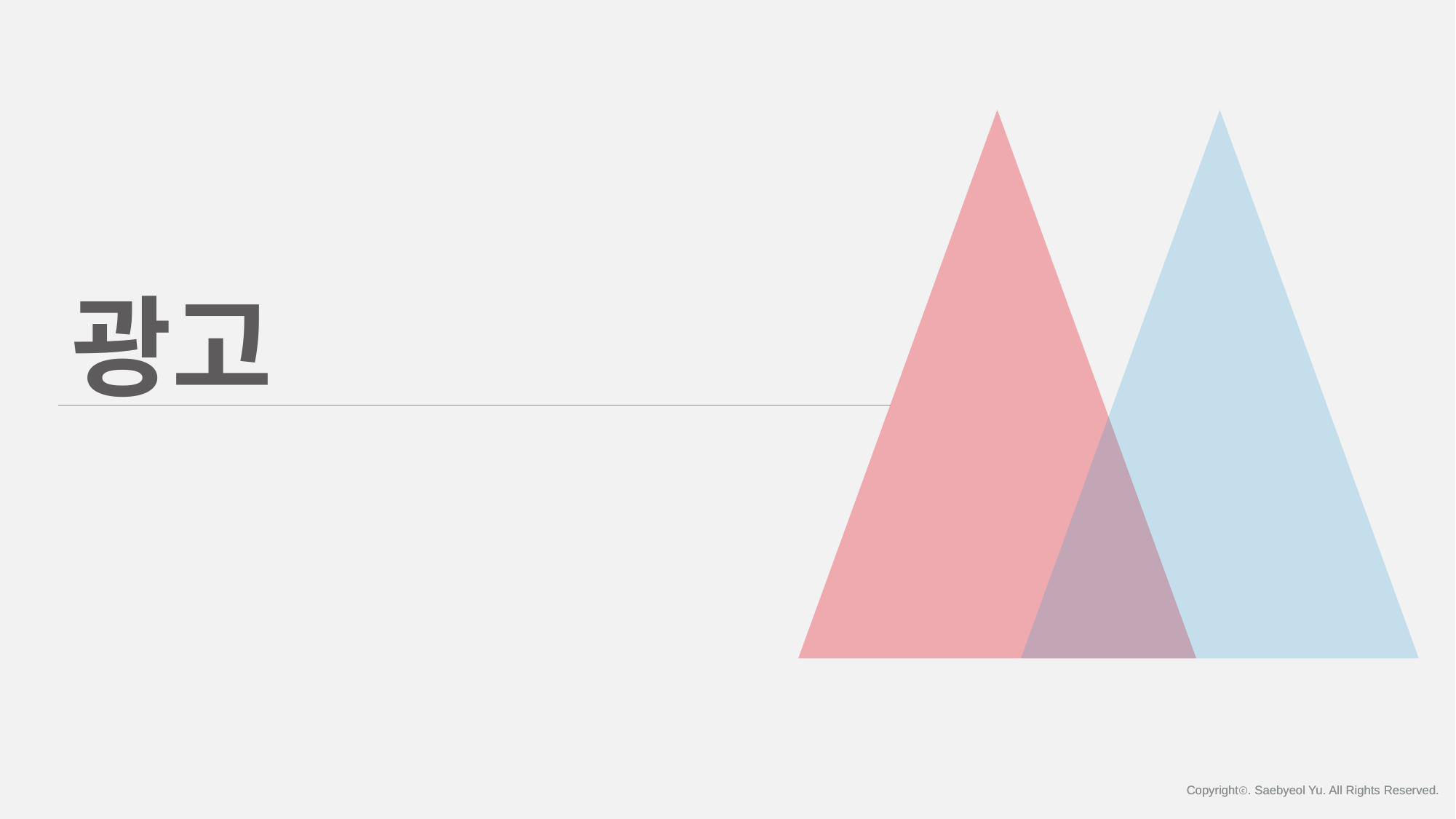

광고
Copyrightⓒ. Saebyeol Yu. All Rights Reserved.